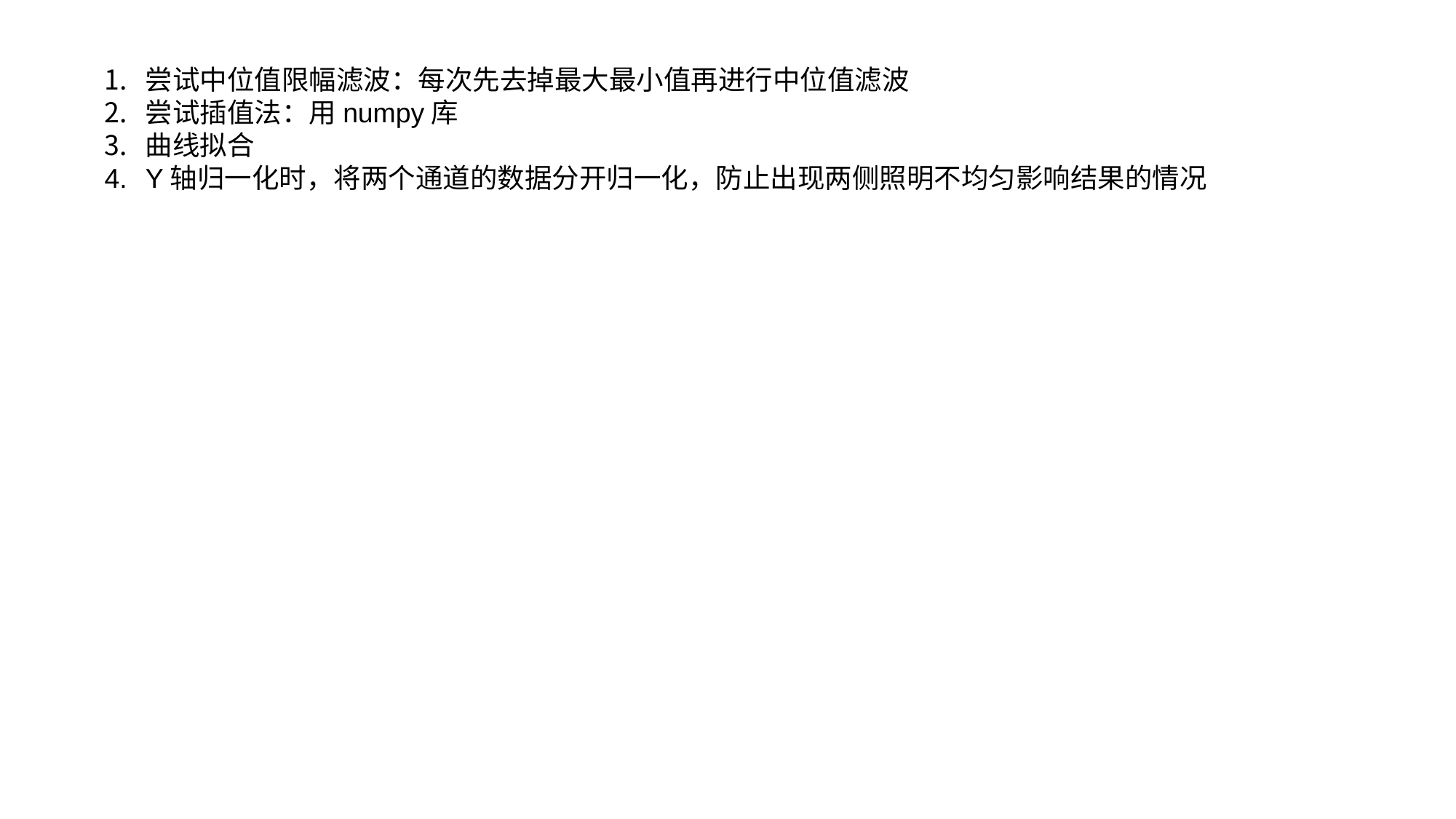

尝试中位值限幅滤波：每次先去掉最大最小值再进行中位值滤波
尝试插值法：用numpy库
曲线拟合
Y轴归一化时，将两个通道的数据分开归一化，防止出现两侧照明不均匀影响结果的情况